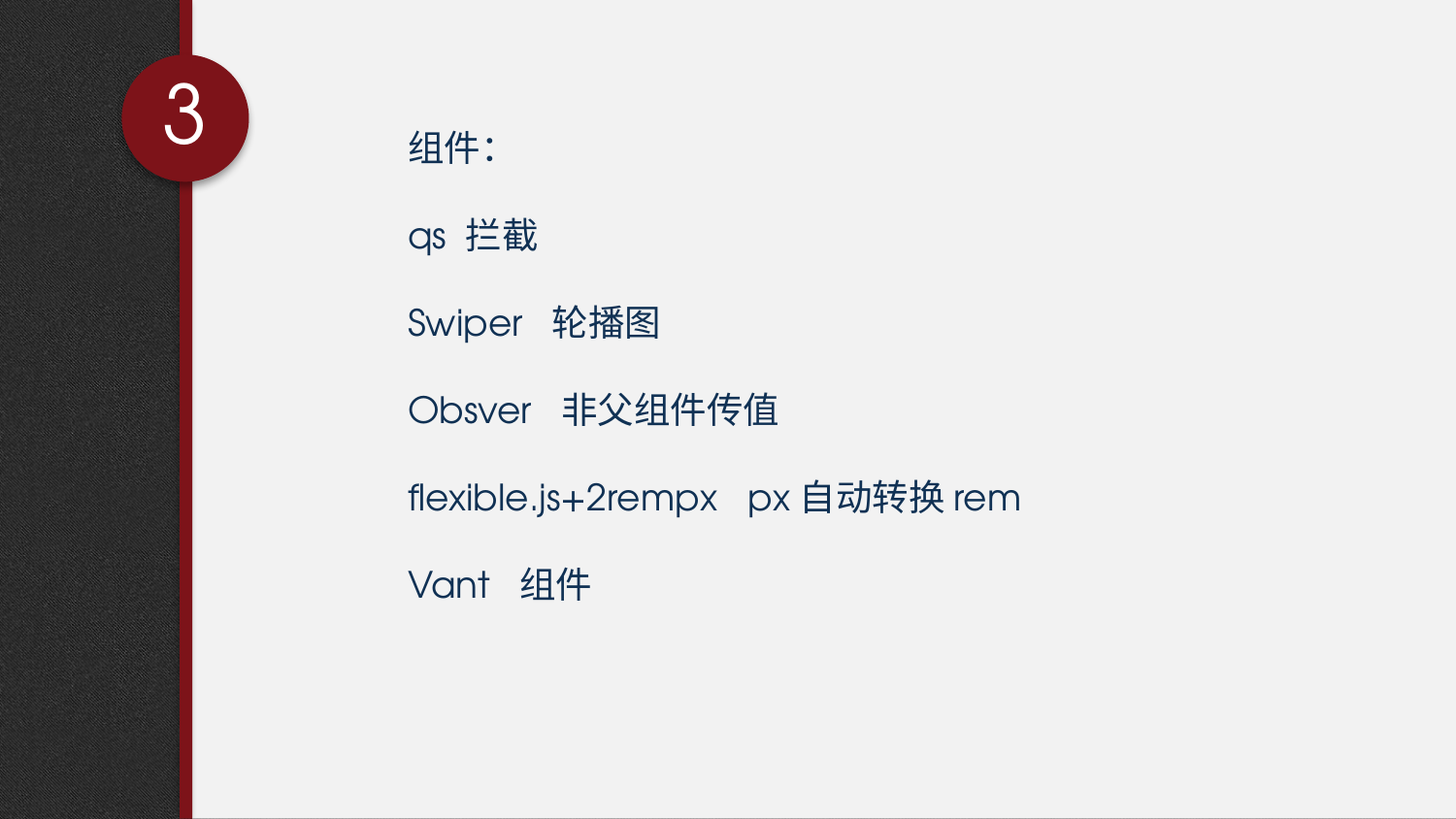

3
组件：
qs 拦截

Swiper  轮播图

Obsver  非父组件传值

flexible.js+2rempx   px自动转换rem

Vant  组件